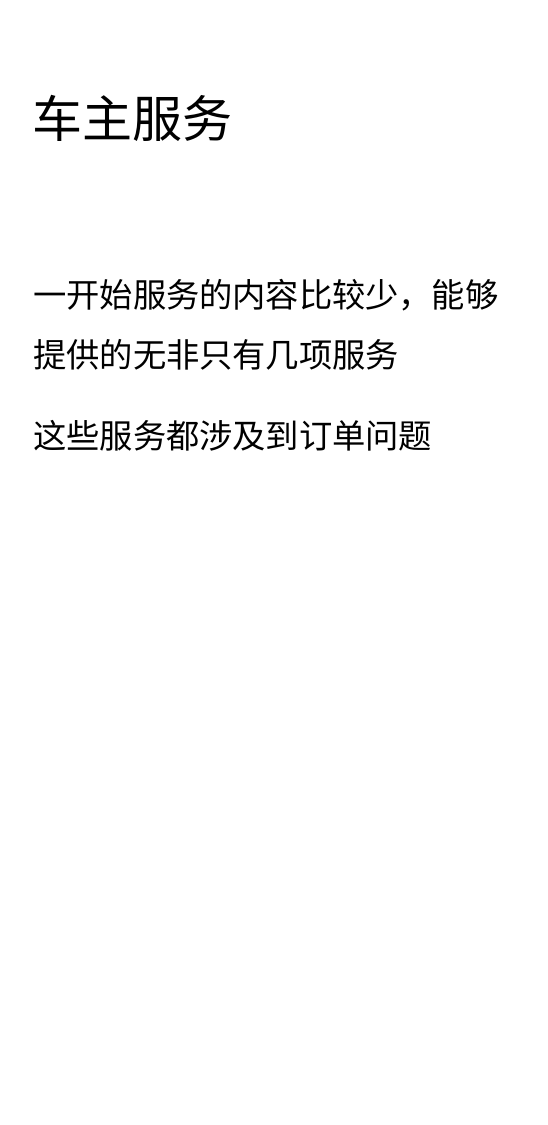

车主服务
一开始服务的内容比较少，能够提供的无非只有几项服务
这些服务都涉及到订单问题